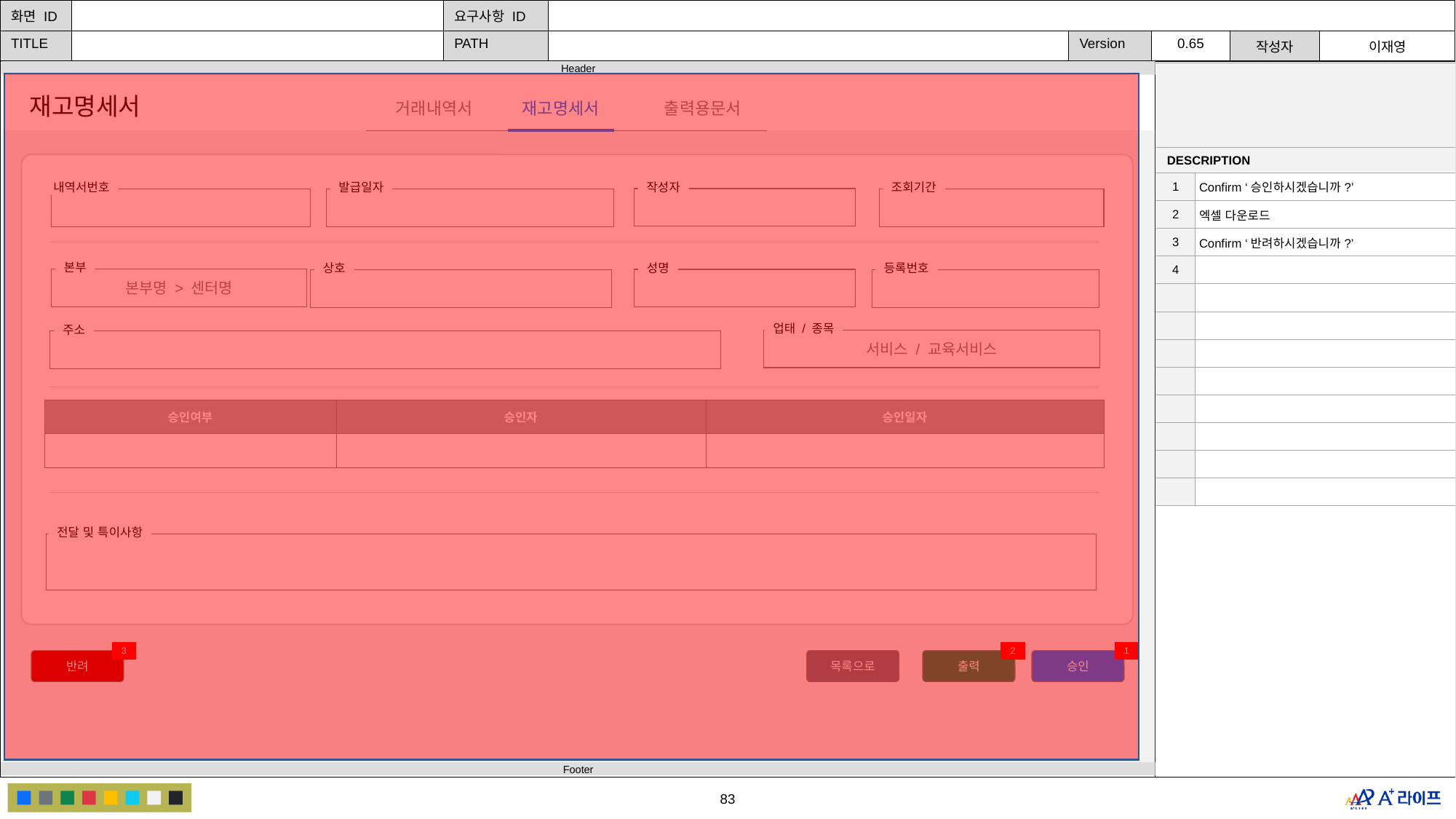

|  |  |
| --- | --- |
| DESCRIPTION |  |
| 1 | Confirm ‘승인하시겠습니까?’ |
| 2 | 엑셀 다운로드 |
| 3 | Confirm ‘반려하시겠습니까?’ |
| 4 |  |
|  |  |
|  |  |
|  |  |
|  |  |
|  |  |
|  |  |
|  |  |
|  |  |

재고명세서
거래내역서
재고명세서
출력용문서

작성자

내역서번호

발급일자

조회기간

본부
본부명 > 센터명
성명

상호

등록번호

업태 / 종목
서비스 / 교육서비스
주소

| 승인여부 | 승인자 | 승인일자 |
| --- | --- | --- |
|  |  |  |
전달 및 특이사항

3
2
1
반려
목록으로
출력
승인